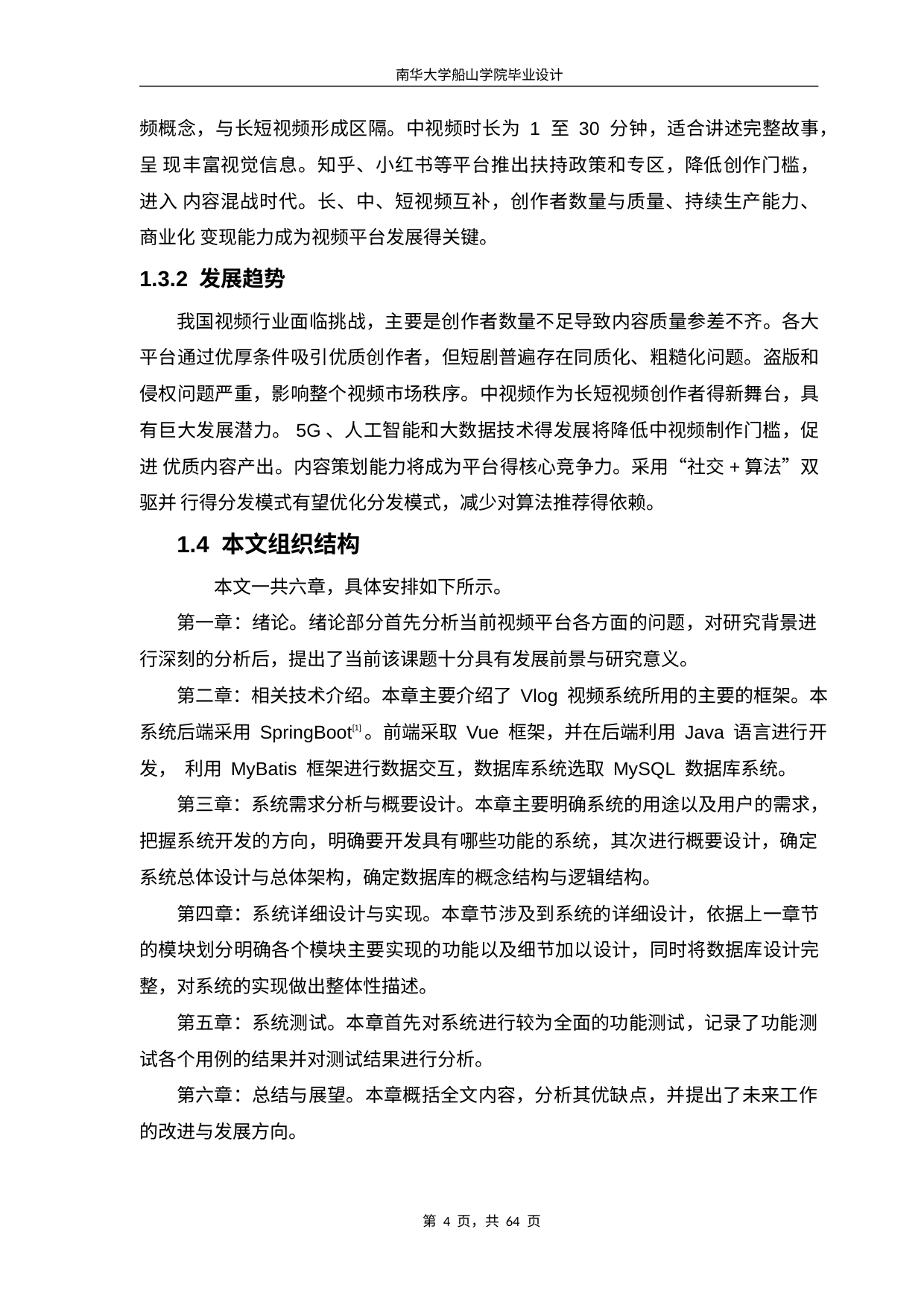

南华大学船山学院毕业设计

频概念，与长短视频形成区隔。中视频时长为 1 至 30 分钟，适合讲述完整故事，呈 现丰富视觉信息。知乎、小红书等平台推出扶持政策和专区，降低创作门槛，进入 内容混战时代。长、中、短视频互补，创作者数量与质量、持续生产能力、商业化 变现能力成为视频平台发展得关键。

1.3.2 发展趋势
我国视频行业面临挑战，主要是创作者数量不足导致内容质量参差不齐。各大 平台通过优厚条件吸引优质创作者，但短剧普遍存在同质化、粗糙化问题。盗版和 侵权问题严重，影响整个视频市场秩序。中视频作为长短视频创作者得新舞台，具 有巨大发展潜力。5G、人工智能和大数据技术得发展将降低中视频制作门槛，促进 优质内容产出。内容策划能力将成为平台得核心竞争力。采用“社交+算法”双驱并 行得分发模式有望优化分发模式，减少对算法推荐得依赖。

1.4 本文组织结构
本文一共六章，具体安排如下所示。
第一章：绪论。绪论部分首先分析当前视频平台各方面的问题，对研究背景进 行深刻的分析后，提出了当前该课题十分具有发展前景与研究意义。
第二章：相关技术介绍。本章主要介绍了 Vlog 视频系统所用的主要的框架。本 系统后端采用 SpringBoot[1]。前端采取 Vue 框架，并在后端利用 Java 语言进行开发，  利用 MyBatis 框架进行数据交互，数据库系统选取 MySQL 数据库系统。
第三章：系统需求分析与概要设计。本章主要明确系统的用途以及用户的需求， 把握系统开发的方向，明确要开发具有哪些功能的系统，其次进行概要设计，确定 系统总体设计与总体架构，确定数据库的概念结构与逻辑结构。
第四章：系统详细设计与实现。本章节涉及到系统的详细设计，依据上一章节 的模块划分明确各个模块主要实现的功能以及细节加以设计，同时将数据库设计完 整，对系统的实现做出整体性描述。
第五章：系统测试。本章首先对系统进行较为全面的功能测试，记录了功能测 试各个用例的结果并对测试结果进行分析。
第六章：总结与展望。本章概括全文内容，分析其优缺点，并提出了未来工作 的改进与发展方向。

第 4 页，共 64 页